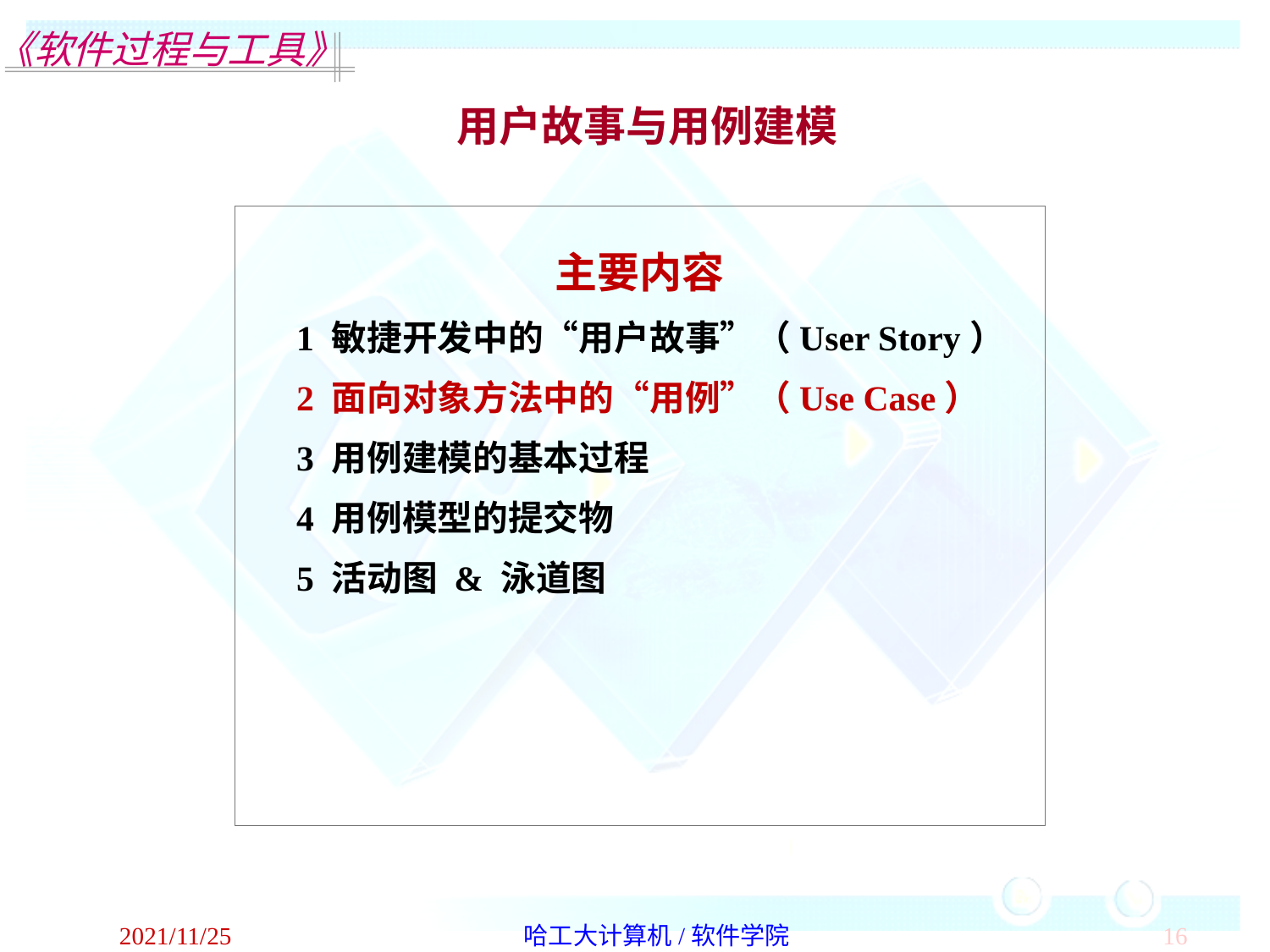

用户故事与用例建模

主要内容
1 敏捷开发中的“用户故事”（User Story）
2 面向对象方法中的“用例”（Use Case）
3 用例建模的基本过程
4 用例模型的提交物
5 活动图 & 泳道图